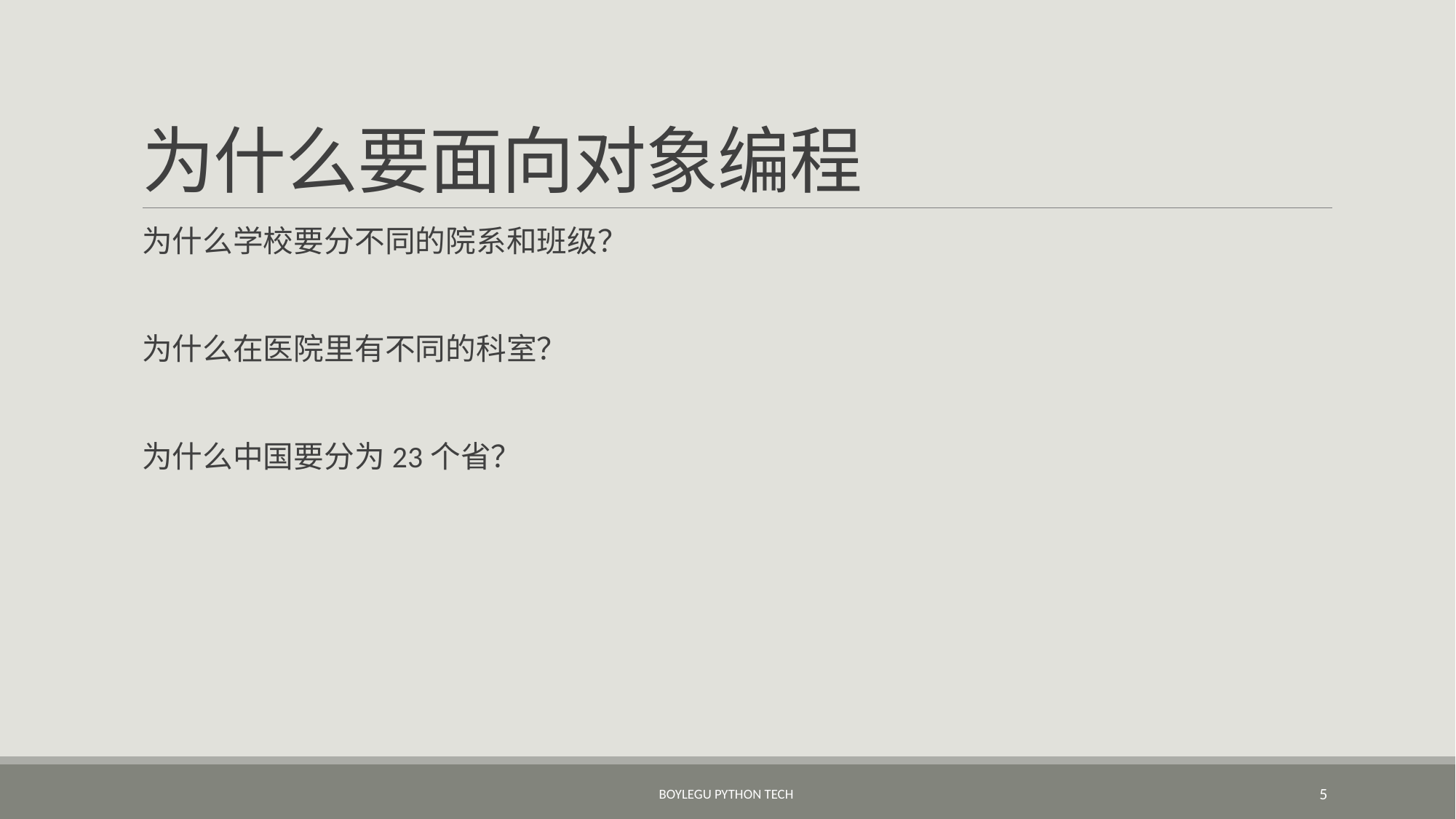

# 为什么要面向对象编程
为什么学校要分不同的院系和班级？

为什么在医院里有不同的科室？

为什么中国要分为23个省？
BoyleGu Python Tech
5